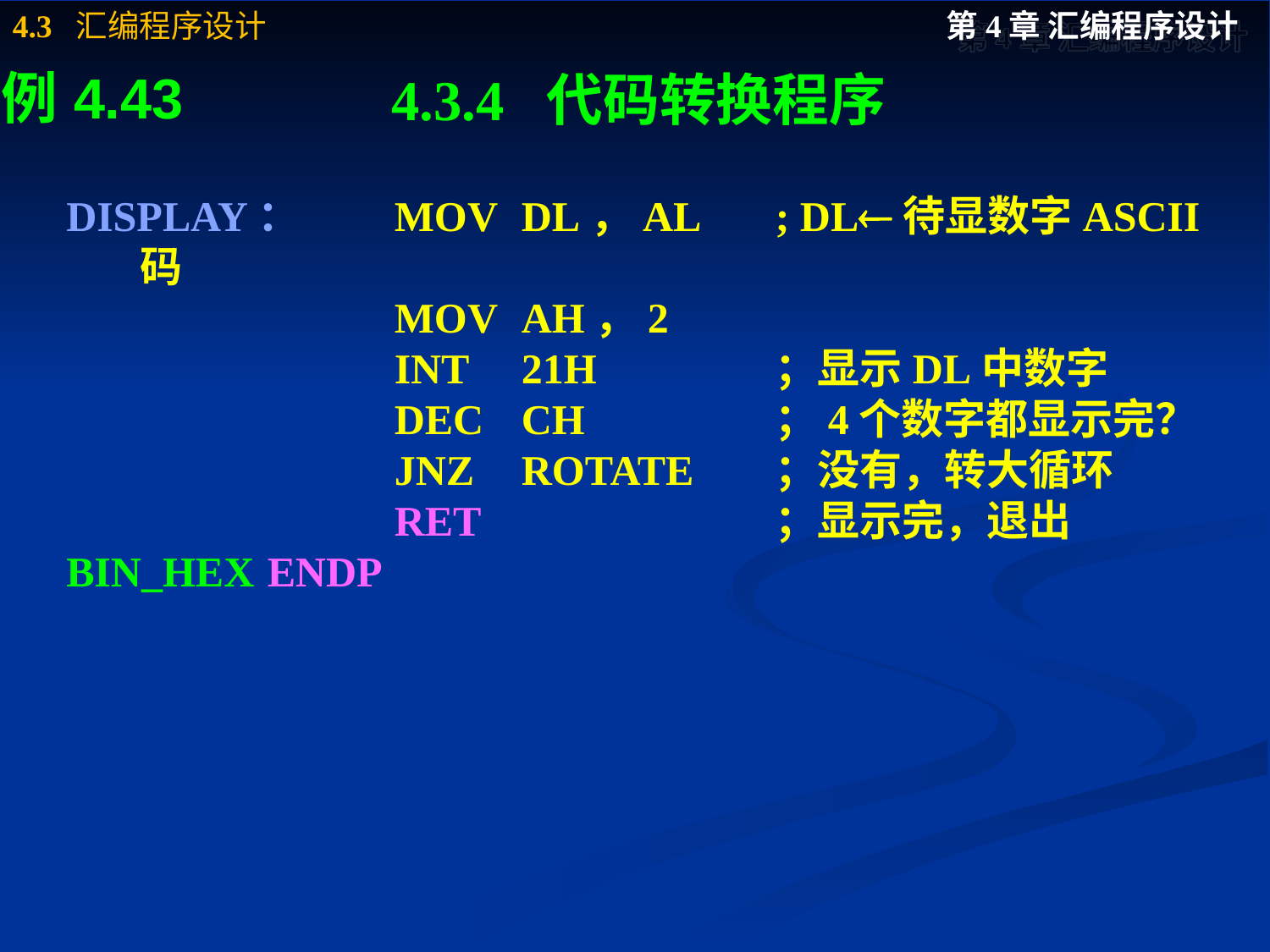

# 4.3.4  代码转换程序
例4.43
DISPLAY：	MOV	DL，AL	; DL←待显数字ASCII码
			MOV	AH，2
			INT	21H		；显示DL中数字
			DEC	CH		；4个数字都显示完？
			JNZ	ROTATE	；没有，转大循环
			RET			；显示完，退出
BIN_HEX	ENDP